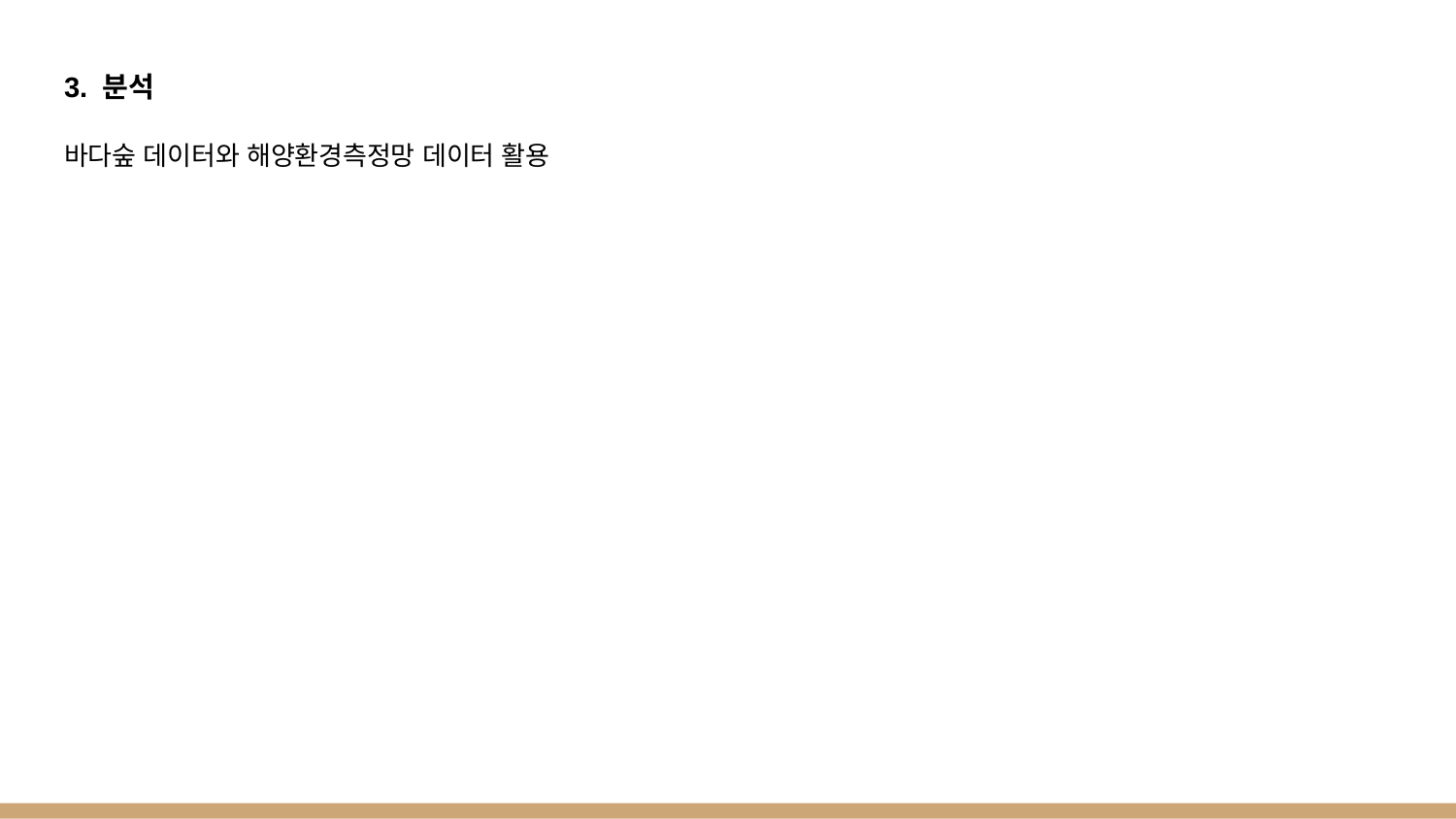

3. 분석
바다숲 데이터와 해양환경측정망 데이터 활용